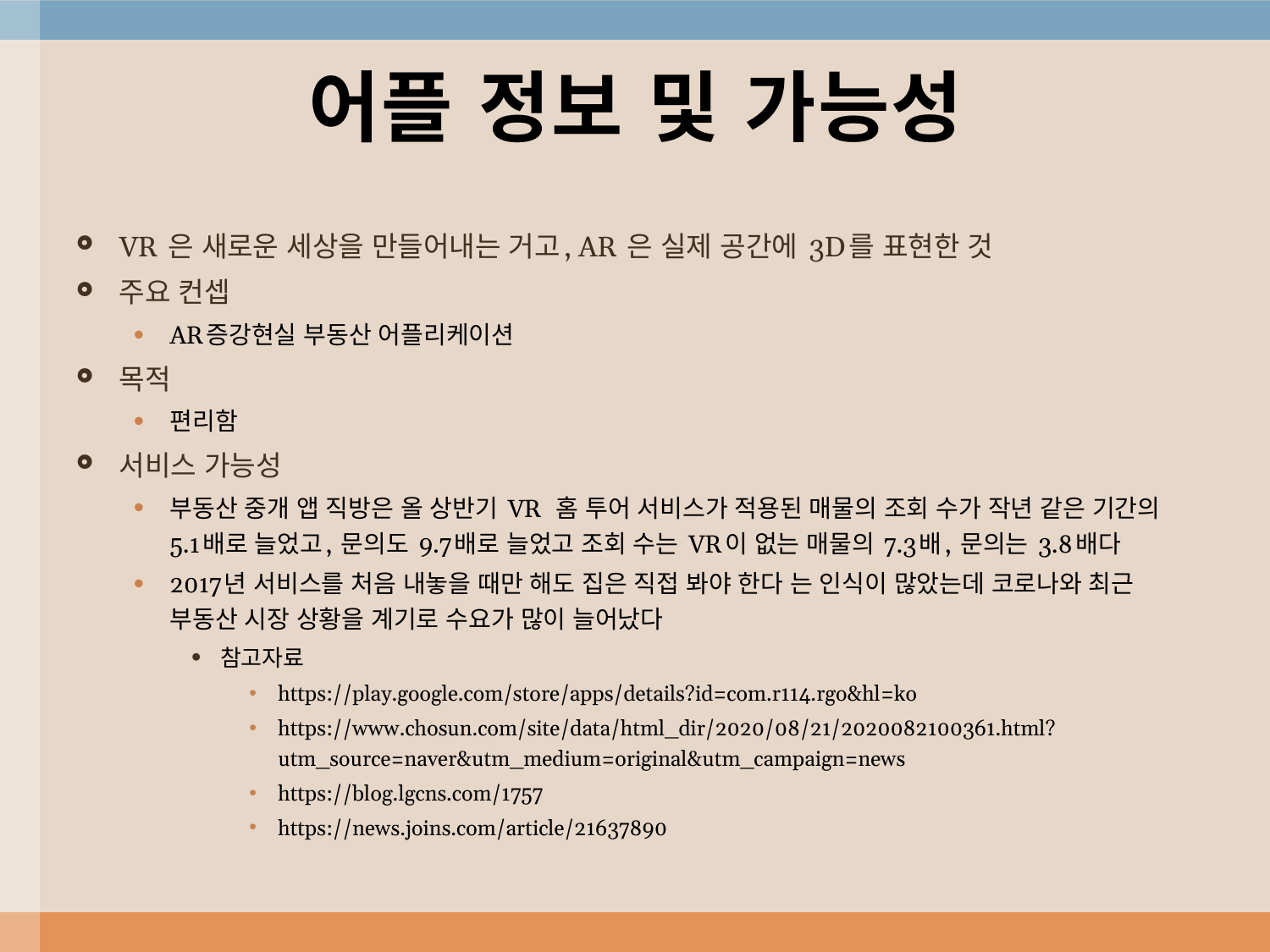

# 어플 정보 및 가능성
VR 은 새로운 세상을 만들어내는 거고, AR 은 실제 공간에 3D를 표현한 것
주요 컨셉
AR증강현실 부동산 어플리케이션
목적
편리함
서비스 가능성
부동산 중개 앱 직방은 올 상반기 VR  홈 투어 서비스가 적용된 매물의 조회 수가 작년 같은 기간의 5.1배로 늘었고, 문의도 9.7배로 늘었고 조회 수는 VR이 없는 매물의 7.3배, 문의는 3.8배다
2017년 서비스를 처음 내놓을 때만 해도 집은 직접 봐야 한다 는 인식이 많았는데 코로나와 최근 부동산 시장 상황을 계기로 수요가 많이 늘어났다
참고자료
https://play.google.com/store/apps/details?id=com.r114.rgo&hl=ko
https://www.chosun.com/site/data/html_dir/2020/08/21/2020082100361.html?utm_source=naver&utm_medium=original&utm_campaign=news
https://blog.lgcns.com/1757
https://news.joins.com/article/21637890